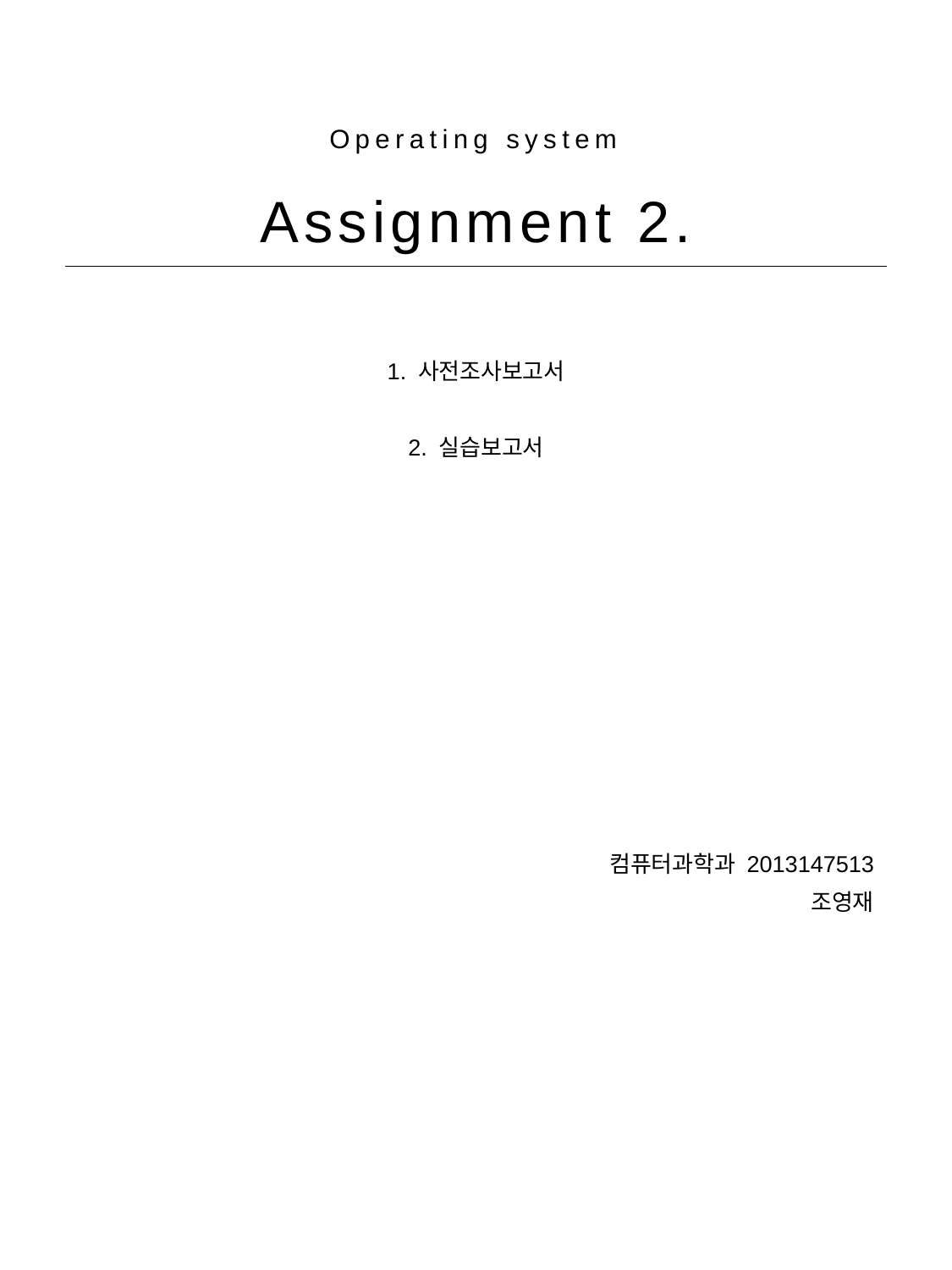

# Operating system Assignment 2.

1. 사전조사보고서

2. 실습보고서

컴퓨터과학과 2013147513
조영재